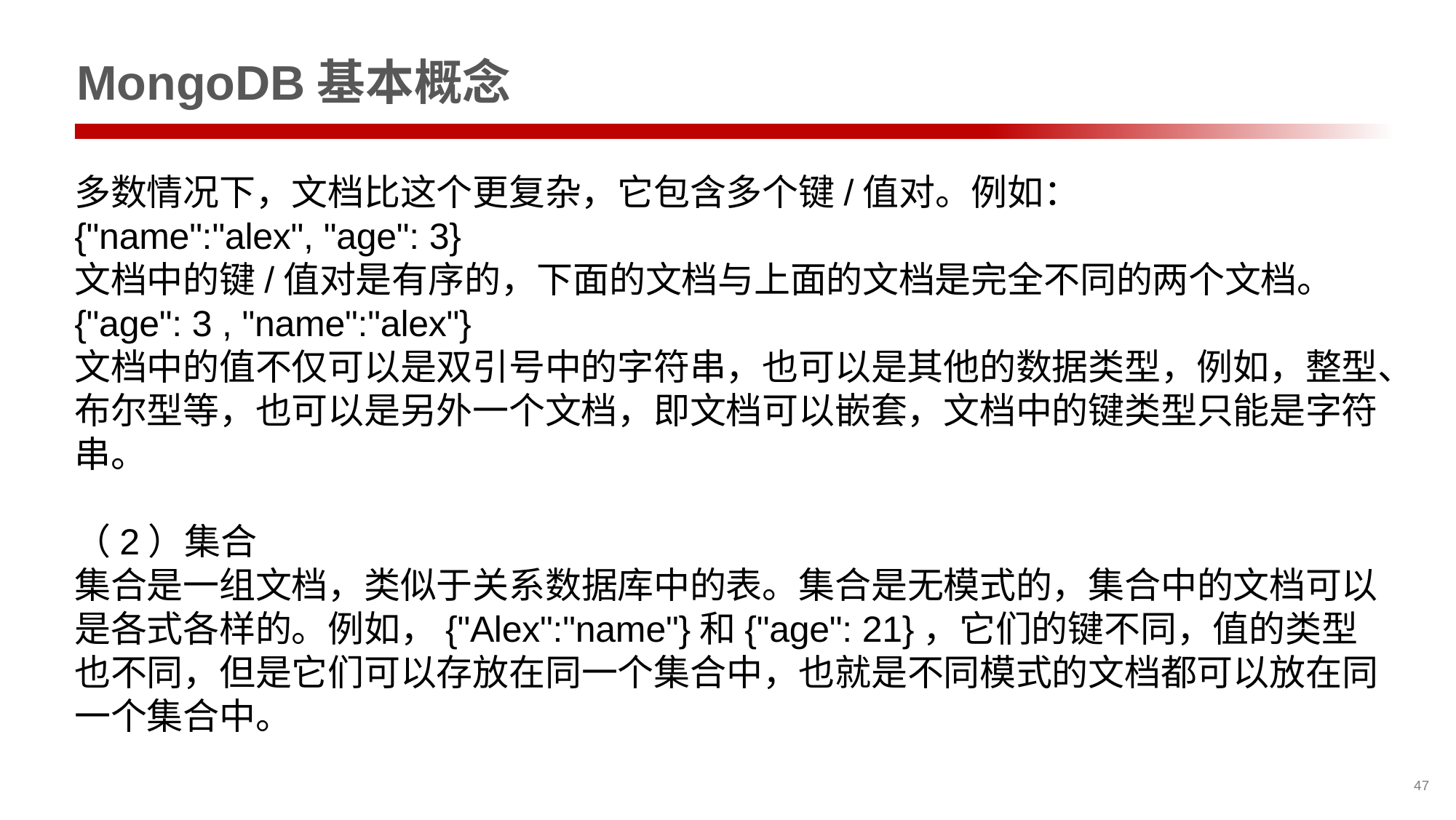

# MongoDB基本概念

多数情况下，文档比这个更复杂，它包含多个键/值对。例如：
{"name":"alex", "age": 3}
文档中的键/值对是有序的，下面的文档与上面的文档是完全不同的两个文档。
{"age": 3 , "name":"alex"}
文档中的值不仅可以是双引号中的字符串，也可以是其他的数据类型，例如，整型、布尔型等，也可以是另外一个文档，即文档可以嵌套，文档中的键类型只能是字符串。

（2）集合
集合是一组文档，类似于关系数据库中的表。集合是无模式的，集合中的文档可以是各式各样的。例如，{"Alex":"name"}和{"age": 21}，它们的键不同，值的类型也不同，但是它们可以存放在同一个集合中，也就是不同模式的文档都可以放在同一个集合中。
47